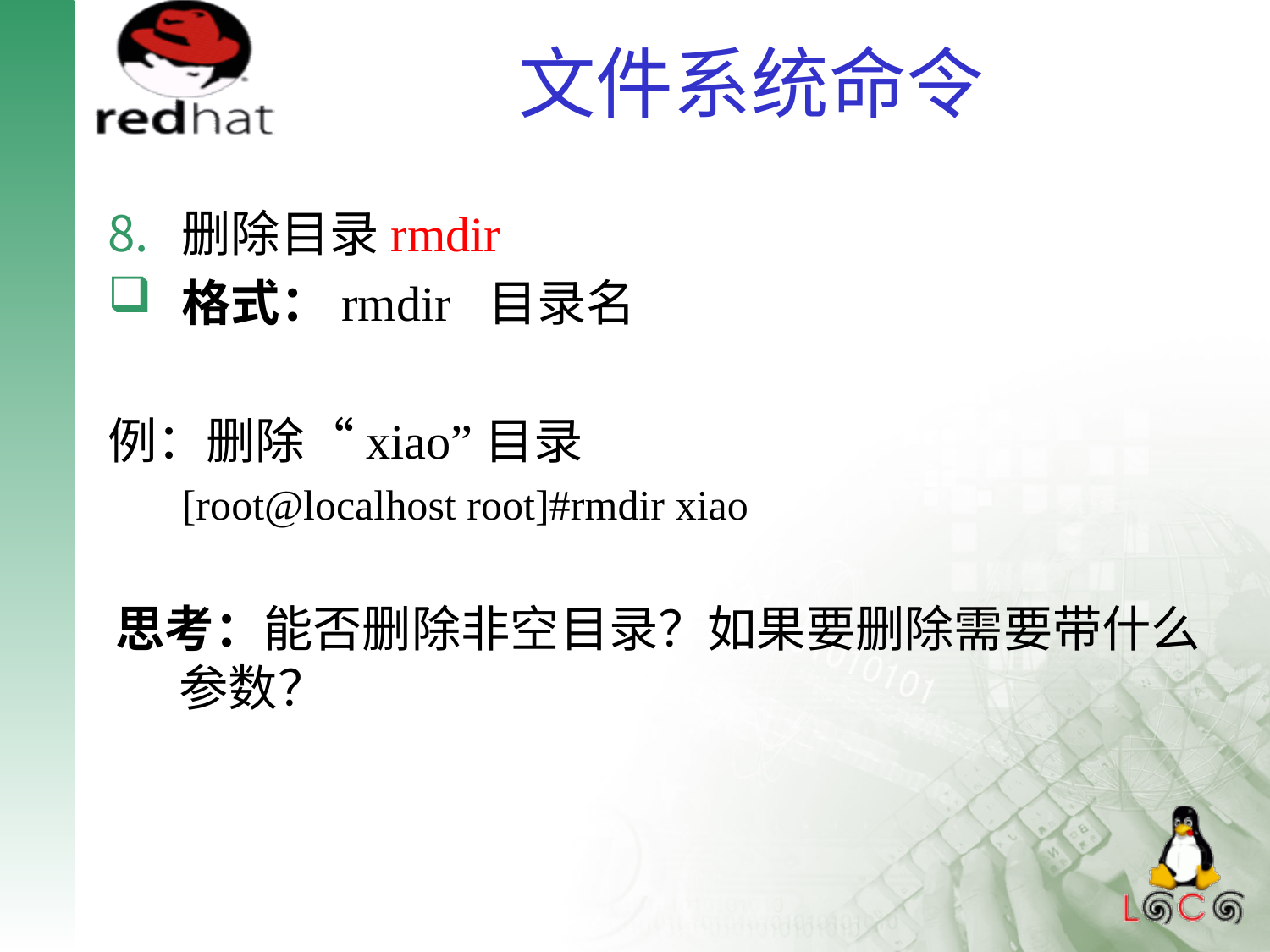

# 文件系统命令
删除目录rmdir
格式：rmdir  目录名

例：删除“xiao”目录
 [root@localhost root]#rmdir xiao

思考：能否删除非空目录？如果要删除需要带什么参数？